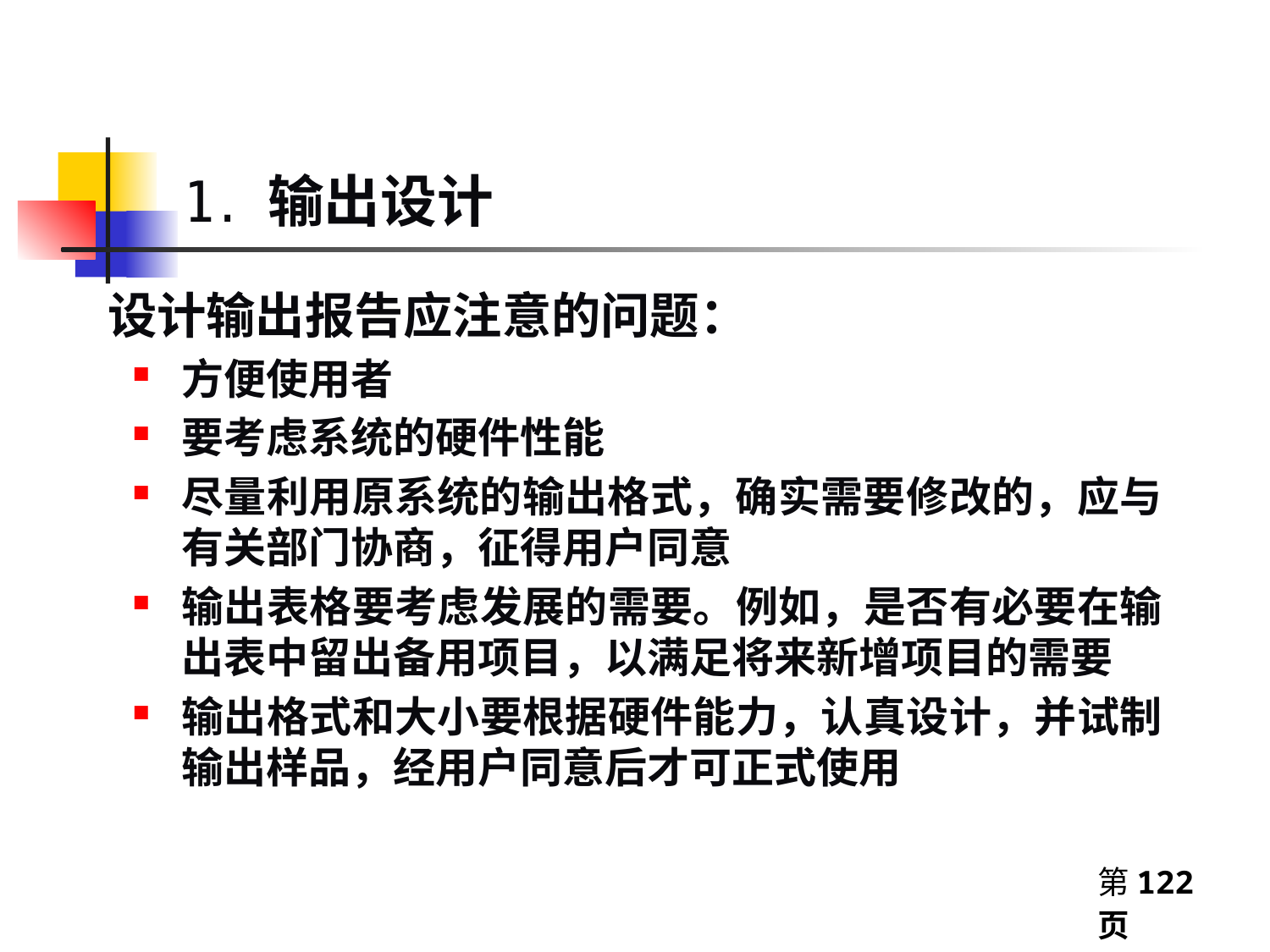

1. 输出设计
设计输出报告应注意的问题：
方便使用者
要考虑系统的硬件性能
尽量利用原系统的输出格式，确实需要修改的，应与有关部门协商，征得用户同意
输出表格要考虑发展的需要。例如，是否有必要在输出表中留出备用项目，以满足将来新增项目的需要
输出格式和大小要根据硬件能力，认真设计，并试制输出样品，经用户同意后才可正式使用